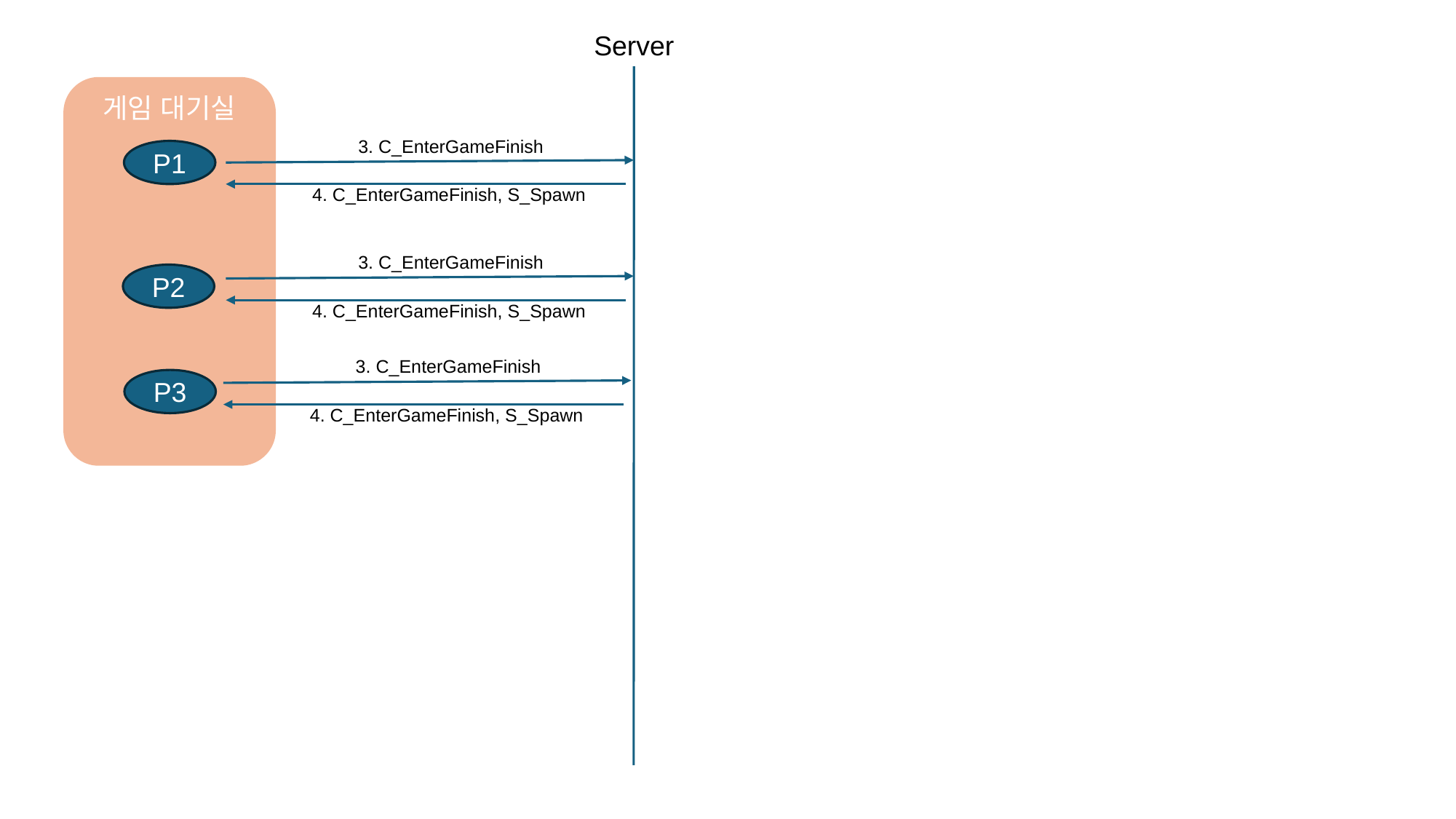

Server
게임 대기실

P1
P2
P3
3. C_EnterGameFinish
4. C_EnterGameFinish, S_Spawn
3. C_EnterGameFinish
4. C_EnterGameFinish, S_Spawn
3. C_EnterGameFinish
4. C_EnterGameFinish, S_Spawn